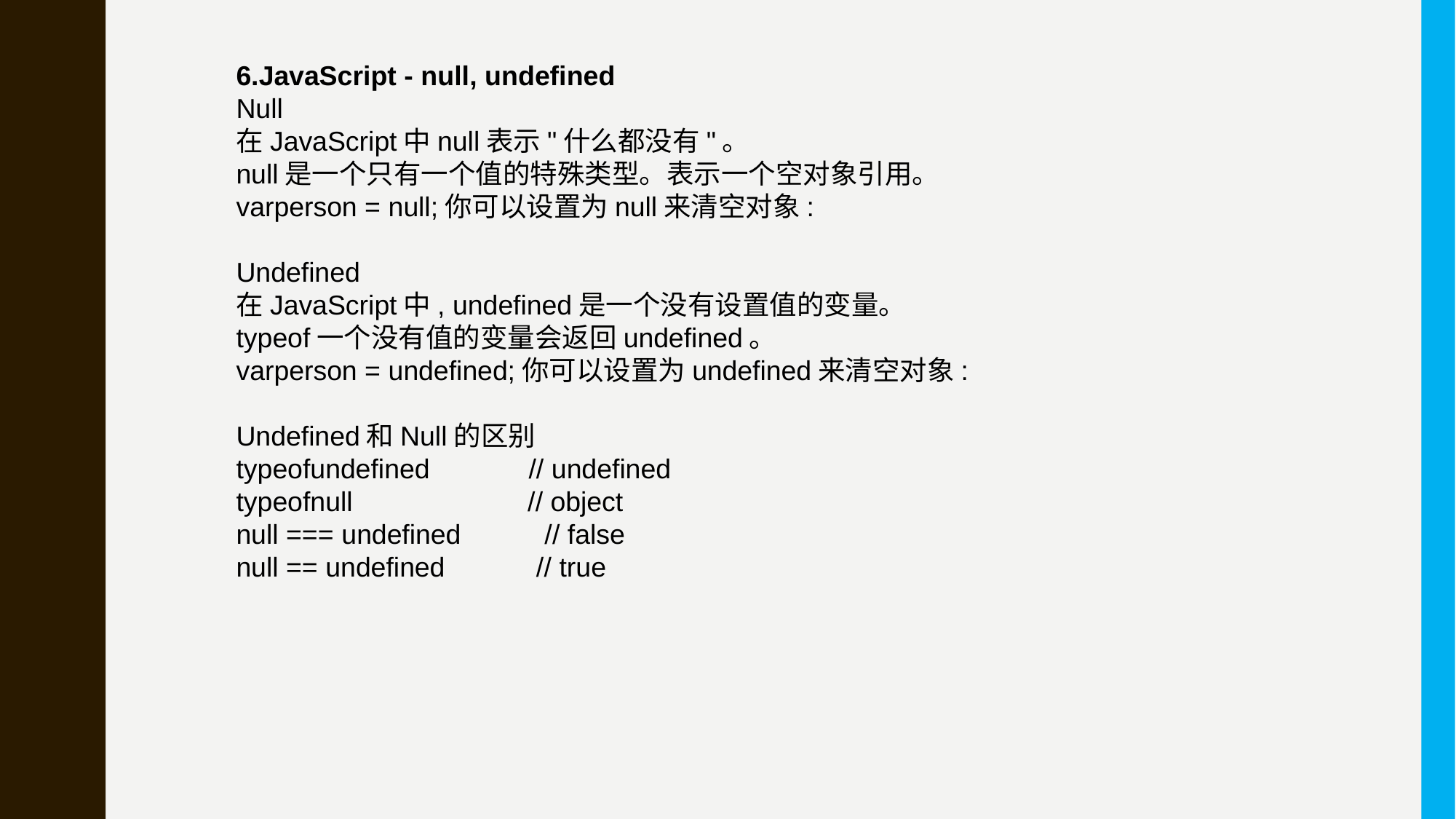

6.JavaScript - null, undefined
Null
在JavaScript中null表示"什么都没有"。
null是一个只有一个值的特殊类型。表示一个空对象引用。
varperson = null;你可以设置为null来清空对象:

Undefined
在JavaScript中, undefined是一个没有设置值的变量。
typeof一个没有值的变量会返回undefined。
varperson = undefined;你可以设置为undefined来清空对象:

Undefined和Null的区别
typeofundefined             // undefined
typeofnull                       // object
null === undefined           // false
null == undefined            // true